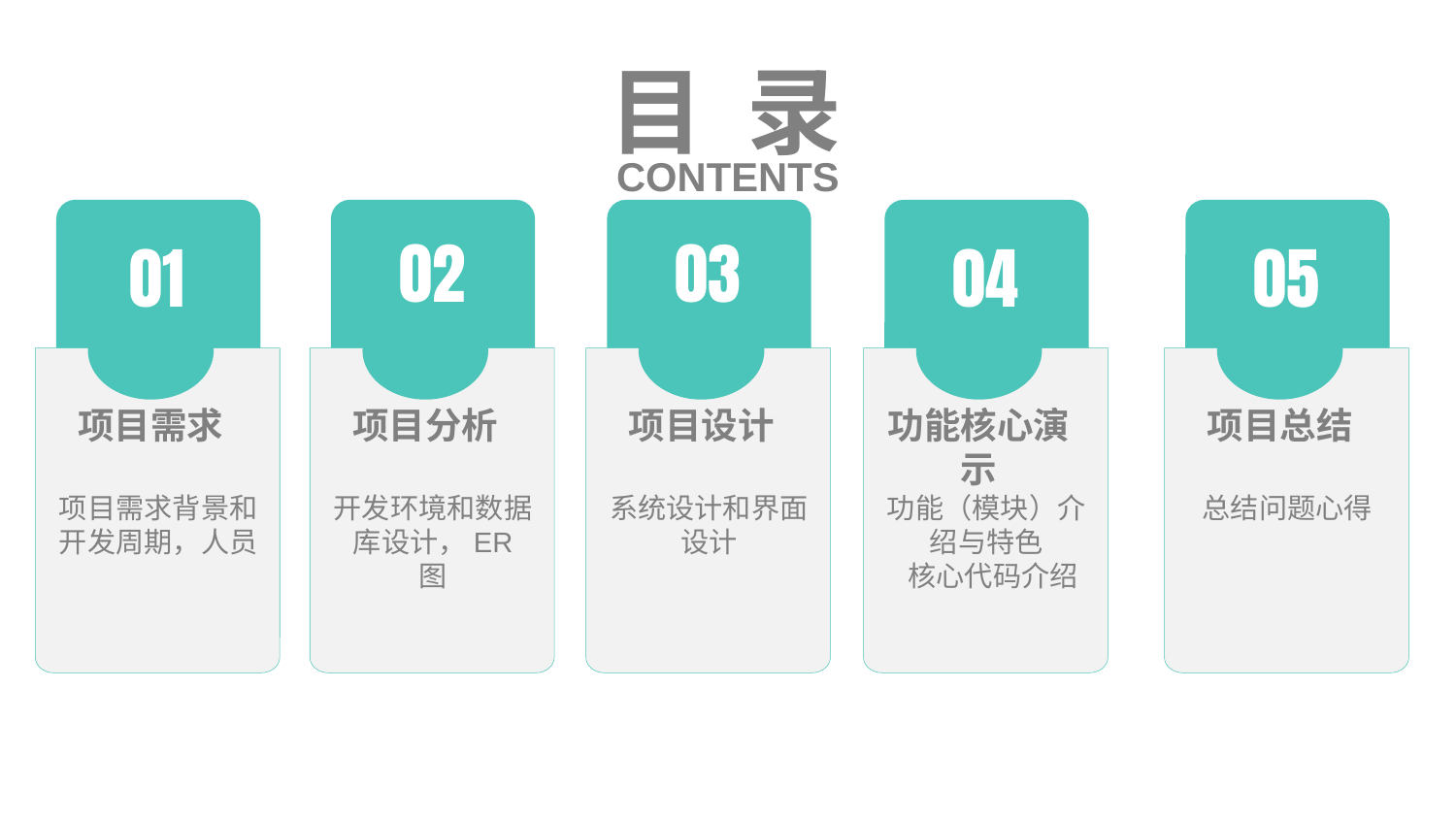

目  录
CONTENTS

02
03
01
04
05

项目需求
项目分析
项目设计
功能核心演示
项目总结

项目需求背景和开发周期，人员

开发环境和数据库设计，ER
图

系统设计和界面设计

功能（模块）介绍与特色
 核心代码介绍

总结问题心得